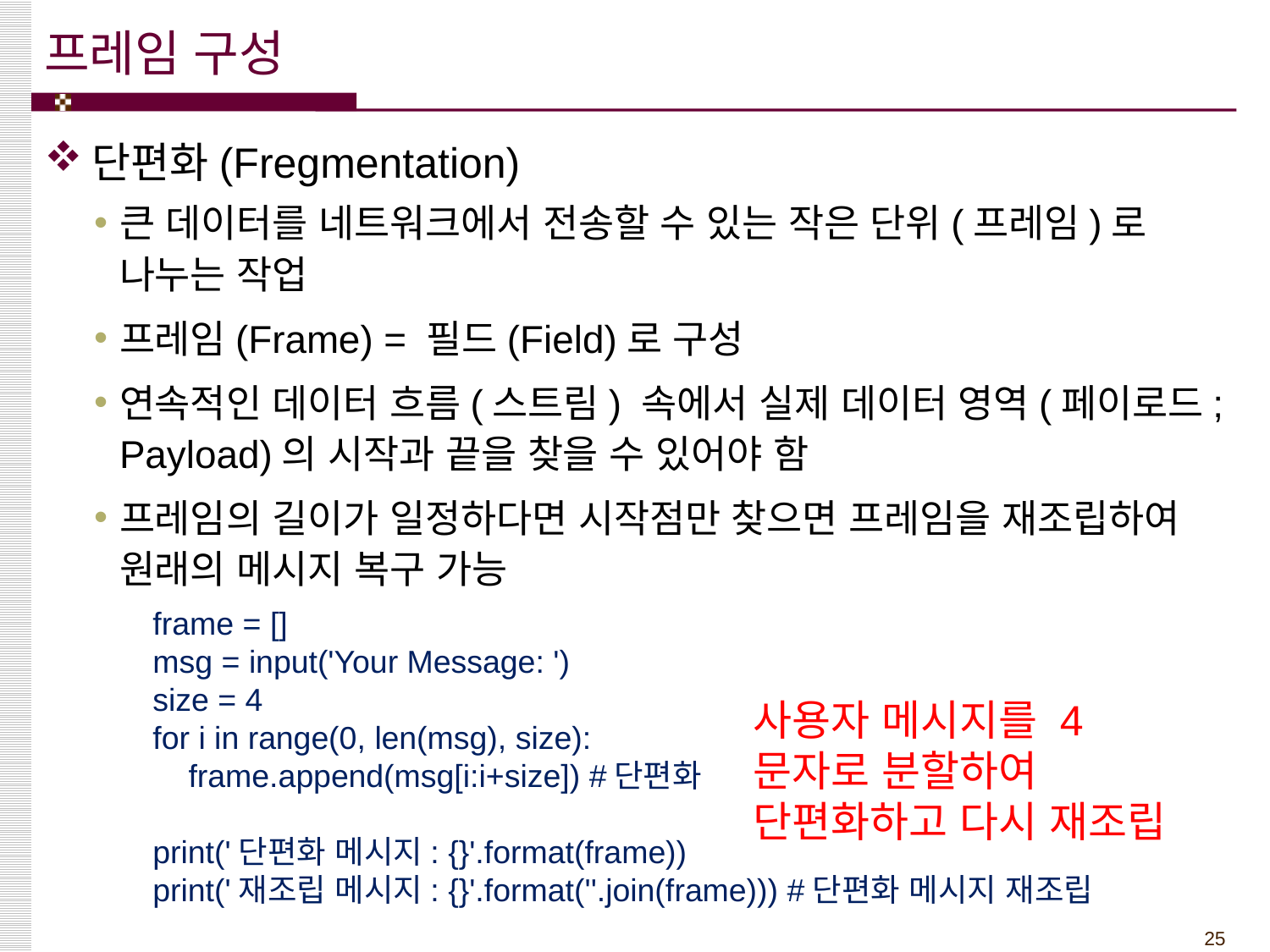

# 프레임 구성
단편화(Fregmentation)
큰 데이터를 네트워크에서 전송할 수 있는 작은 단위(프레임)로 나누는 작업
프레임(Frame) = 필드(Field)로 구성
연속적인 데이터 흐름(스트림) 속에서 실제 데이터 영역(페이로드; Payload)의 시작과 끝을 찾을 수 있어야 함
프레임의 길이가 일정하다면 시작점만 찾으면 프레임을 재조립하여 원래의 메시지 복구 가능
frame = []
msg = input('Your Message: ')
size = 4
for i in range(0, len(msg), size):
    frame.append(msg[i:i+size]) #단편화

print('단편화 메시지: {}'.format(frame))
print('재조립 메시지: {}'.format(''.join(frame))) #단편화 메시지 재조립
사용자 메시지를 4문자로 분할하여 단편화하고 다시 재조립